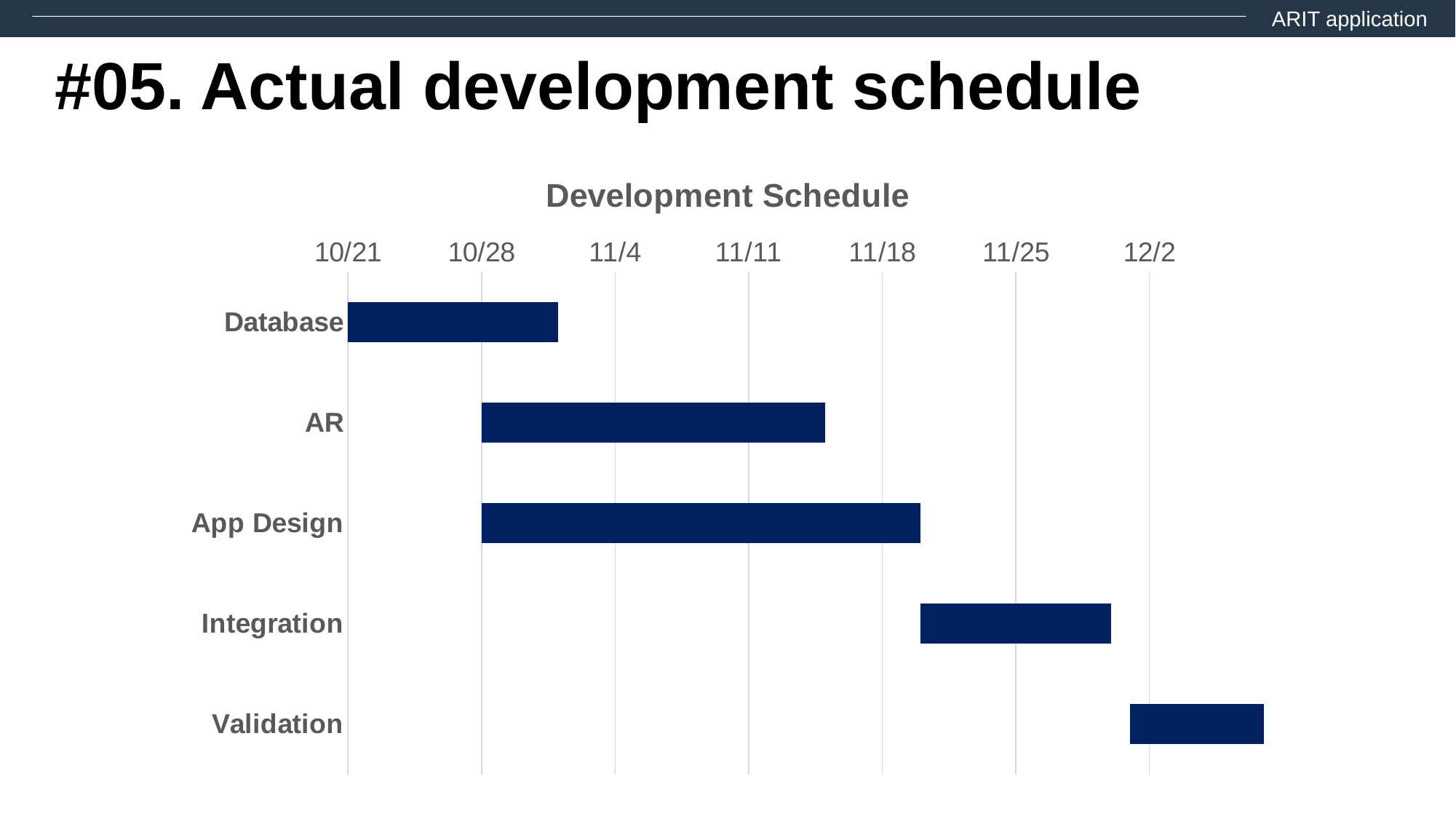

ARIT application

# #05. Actual development schedule

### Chart: Development Schedule

| Category | 시작일자 | 기간 | 종료일자 |
|---|---|---|---|
| Database | 43759.0 | 11.0 | 43770.0 |
| AR | 43766.0 | 18.0 | 43784.0 |
| App Design | 43766.0 | 23.0 | 43789.0 |
| Integration | 43789.0 | 10.0 | 43799.0 |
| Validation | 43800.0 | 7.0 | 43807.0 |